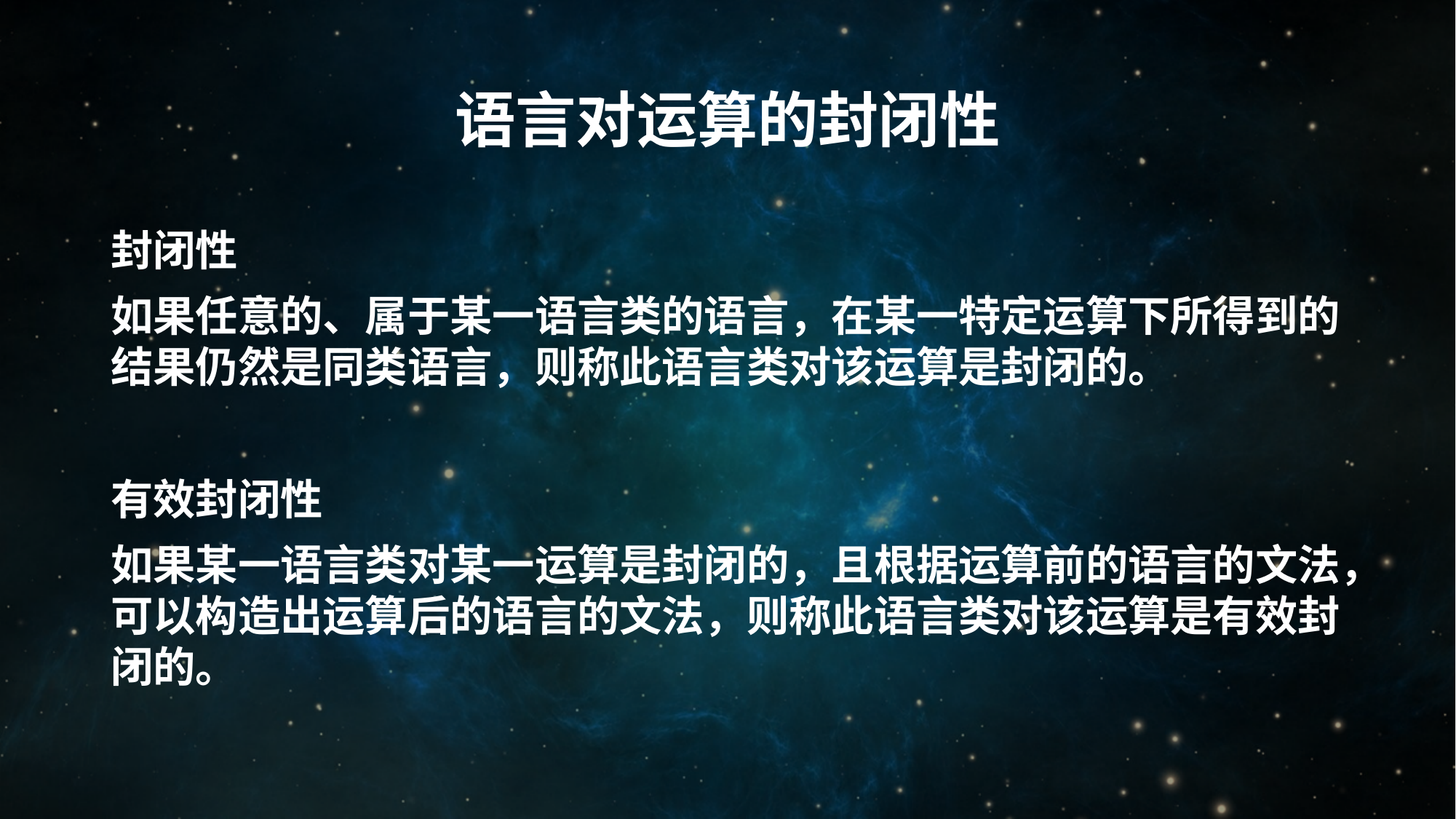

# 语言对运算的封闭性
封闭性
如果任意的、属于某一语言类的语言，在某一特定运算下所得到的结果仍然是同类语言，则称此语言类对该运算是封闭的。

有效封闭性
如果某一语言类对某一运算是封闭的，且根据运算前的语言的文法，可以构造出运算后的语言的文法，则称此语言类对该运算是有效封闭的。